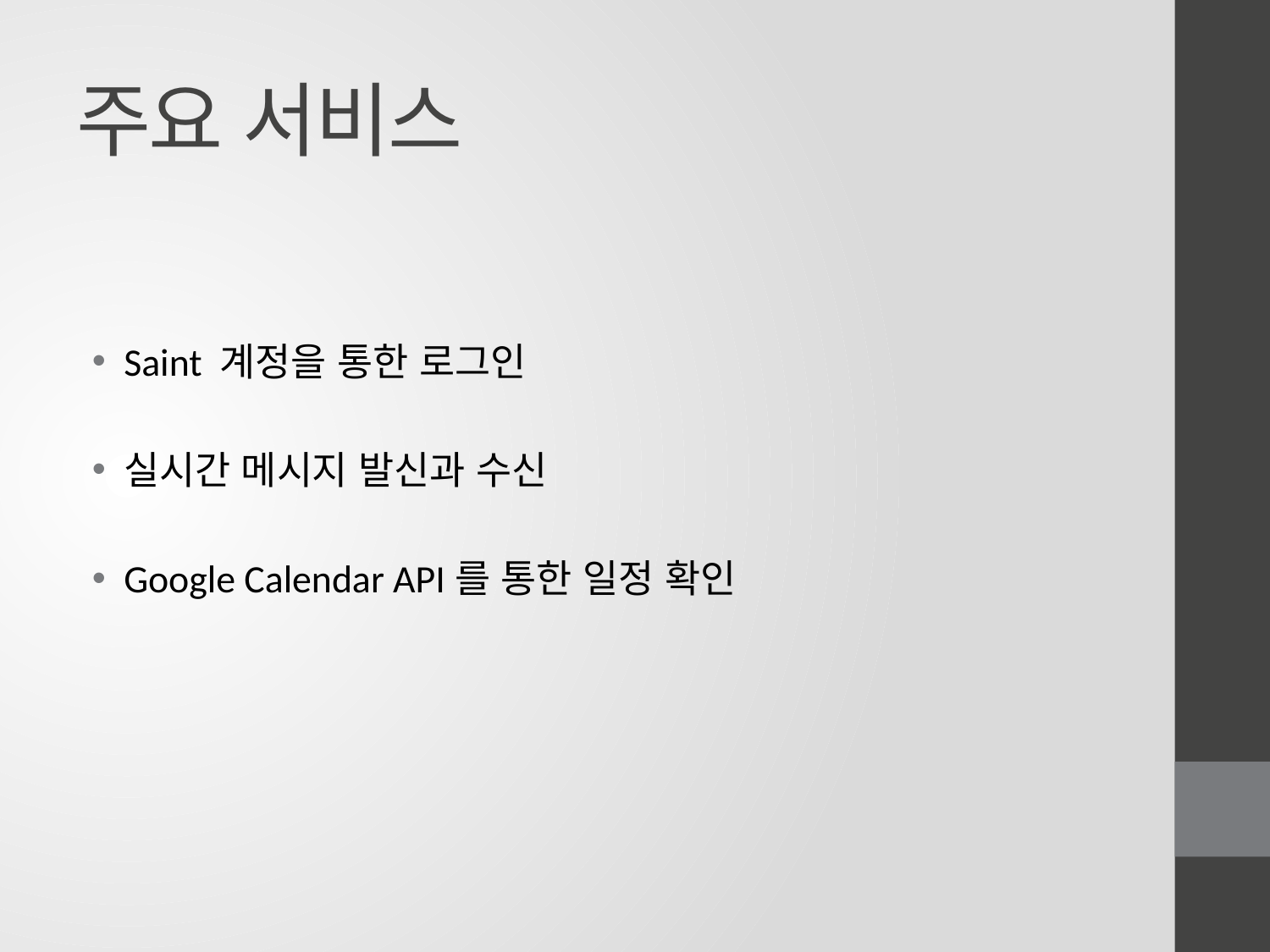

# 주요 서비스

Saint 계정을 통한 로그인

실시간 메시지 발신과 수신

Google Calendar API를 통한 일정 확인